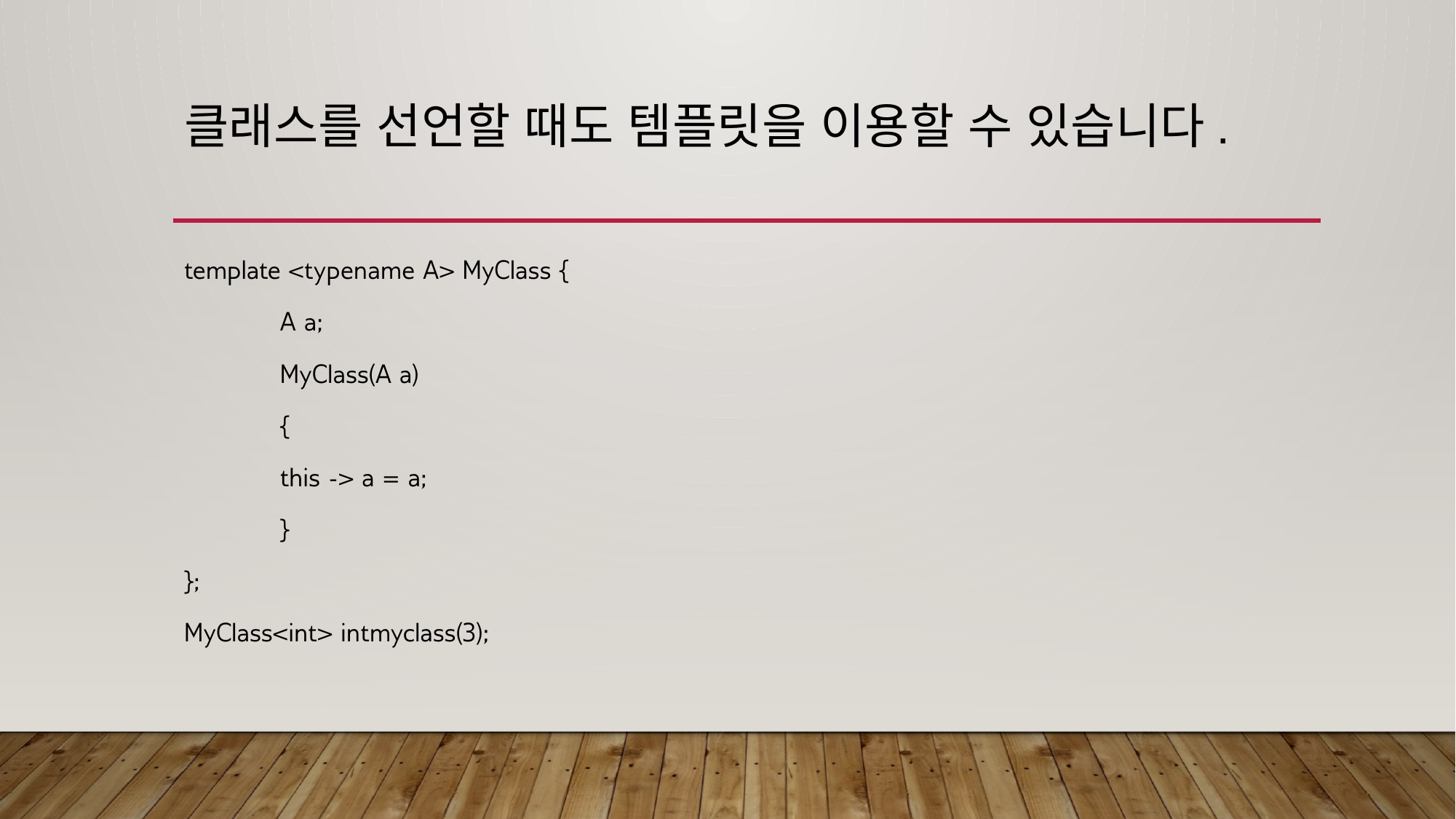

# 클래스를 선언할 때도 템플릿을 이용할 수 있습니다.
template <typename A> MyClass {
	A a;
	MyClass(A a)
	{
		this -> a = a;
	}
};
MyClass<int> intmyclass(3);